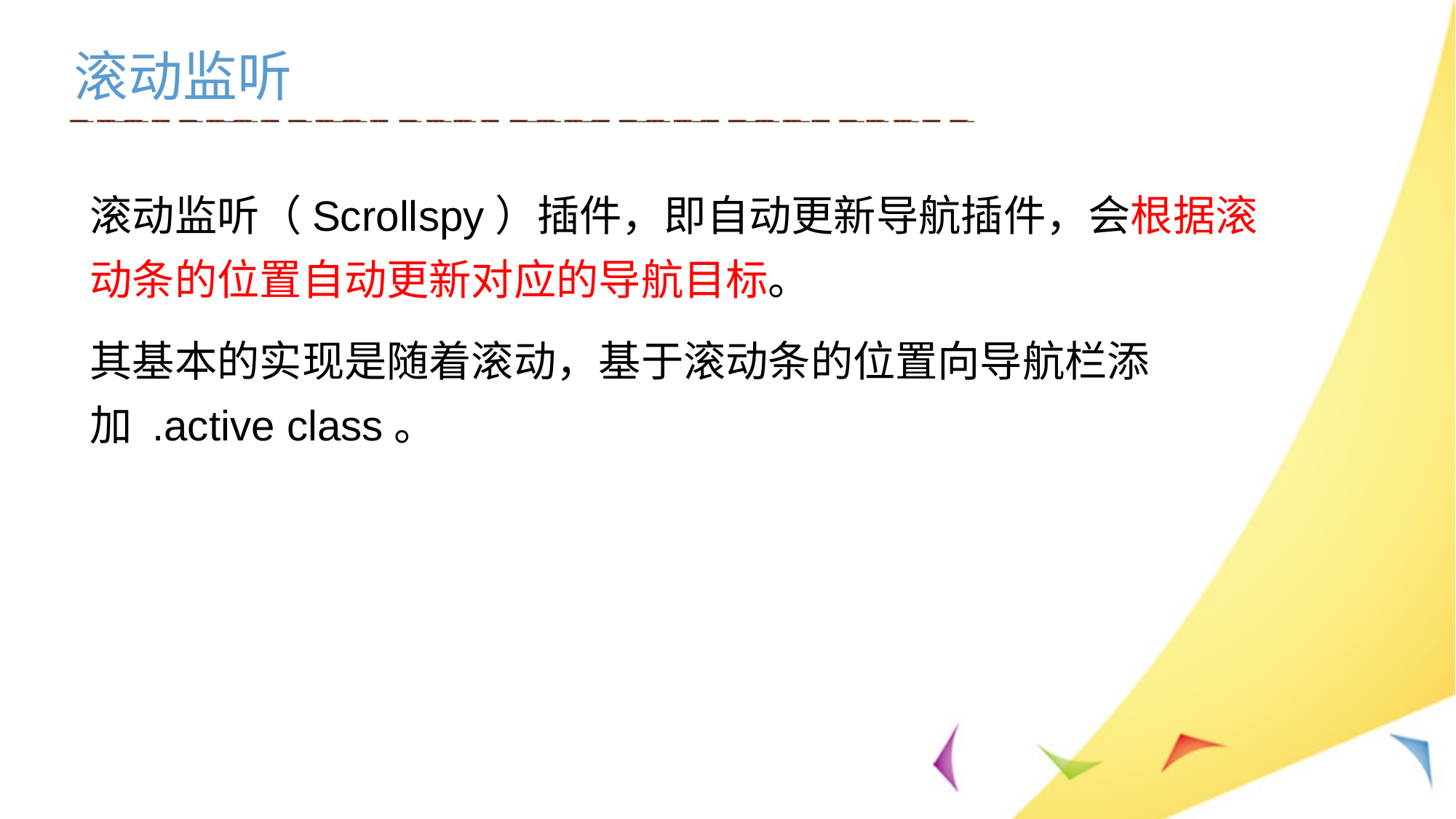

滚动监听
滚动监听（Scrollspy）插件，即自动更新导航插件，会根据滚动条的位置自动更新对应的导航目标。
其基本的实现是随着滚动，基于滚动条的位置向导航栏添加 .active class。